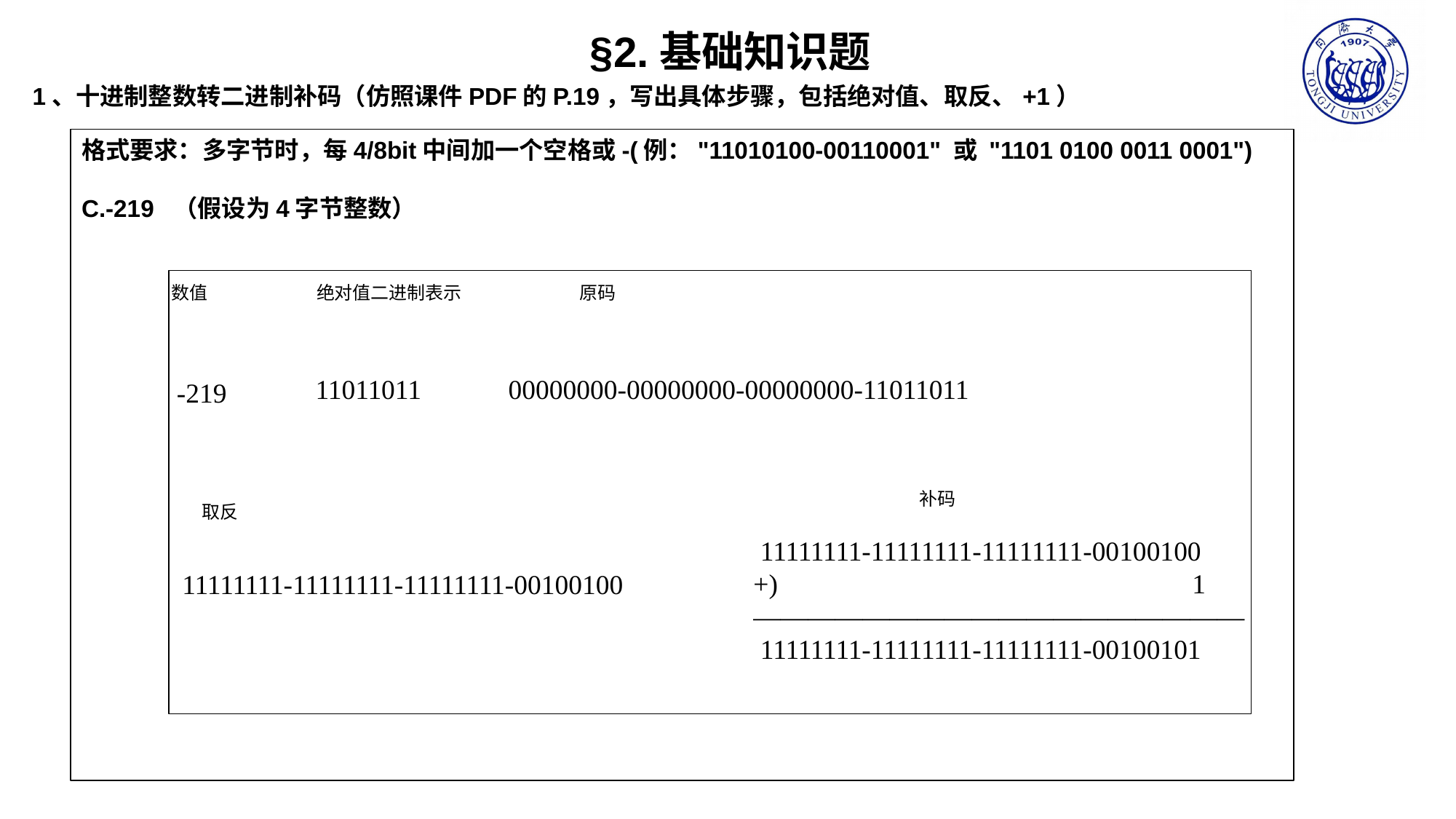

§2.基础知识题
1、十进制整数转二进制补码（仿照课件PDF的P.19，写出具体步骤，包括绝对值、取反、+1）
格式要求：多字节时，每4/8bit中间加一个空格或-(例："11010100-00110001" 或 "1101 0100 0011 0001")

C.-219  （假设为4字节整数）

数值
绝对值二进制表示
原码
11011011
00000000-00000000-00000000-11011011
-219
补码
取反
 11111111-11111111-11111111-00100100
+)                                                            1
——————————————————
 11111111-11111111-11111111-00100101

11111111-11111111-11111111-00100100